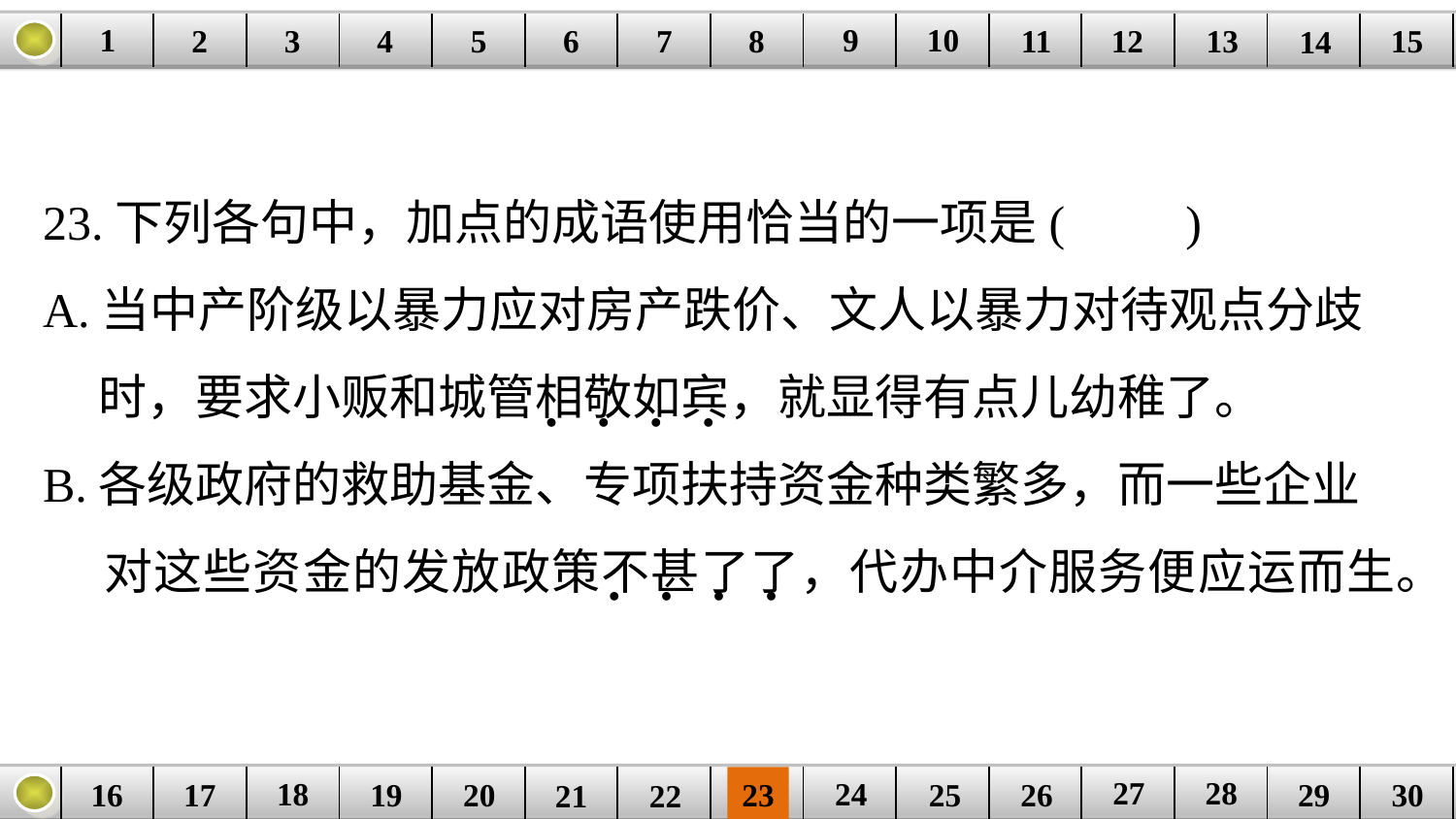

9
10
1
3
4
5
6
8
11
2
12
15
|  |  |  |  |  |  |  |  |  |  |  |  |  |  |  |
| --- | --- | --- | --- | --- | --- | --- | --- | --- | --- | --- | --- | --- | --- | --- |
7
13
14

23.下列各句中，加点的成语使用恰当的一项是(　　)
A.当中产阶级以暴力应对房产跌价、文人以暴力对待观点分歧
    时，要求小贩和城管相敬如宾，就显得有点儿幼稚了。
B.各级政府的救助基金、专项扶持资金种类繁多，而一些企业
    对这些资金的发放政策不甚了了，代办中介服务便应运而生。
.   .   .   .
.   .   .   .

27
28
18
24
16
25
26
30
|  |  |  |  |  |  |  |  |  |  |  |  |  |  |  |
| --- | --- | --- | --- | --- | --- | --- | --- | --- | --- | --- | --- | --- | --- | --- |
23
17
19
20
29
21
22